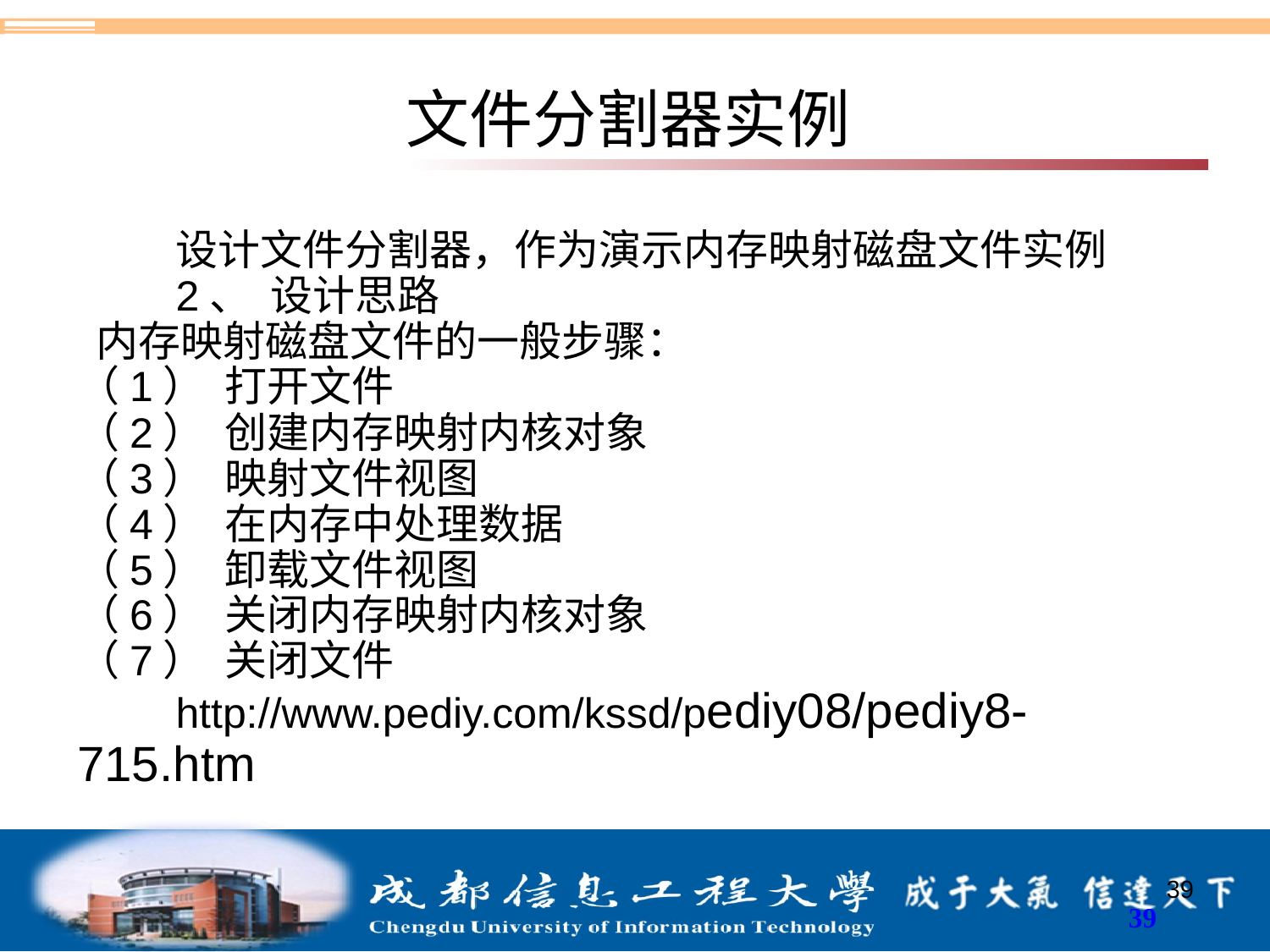

# 文件分割器实例
设计文件分割器，作为演示内存映射磁盘文件实例
2、  设计思路
  内存映射磁盘文件的一般步骤：
（1）  打开文件
（2）  创建内存映射内核对象
（3）  映射文件视图
（4）  在内存中处理数据
（5）  卸载文件视图
（6）  关闭内存映射内核对象
（7）  关闭文件
http://www.pediy.com/kssd/pediy08/pediy8-715.htm